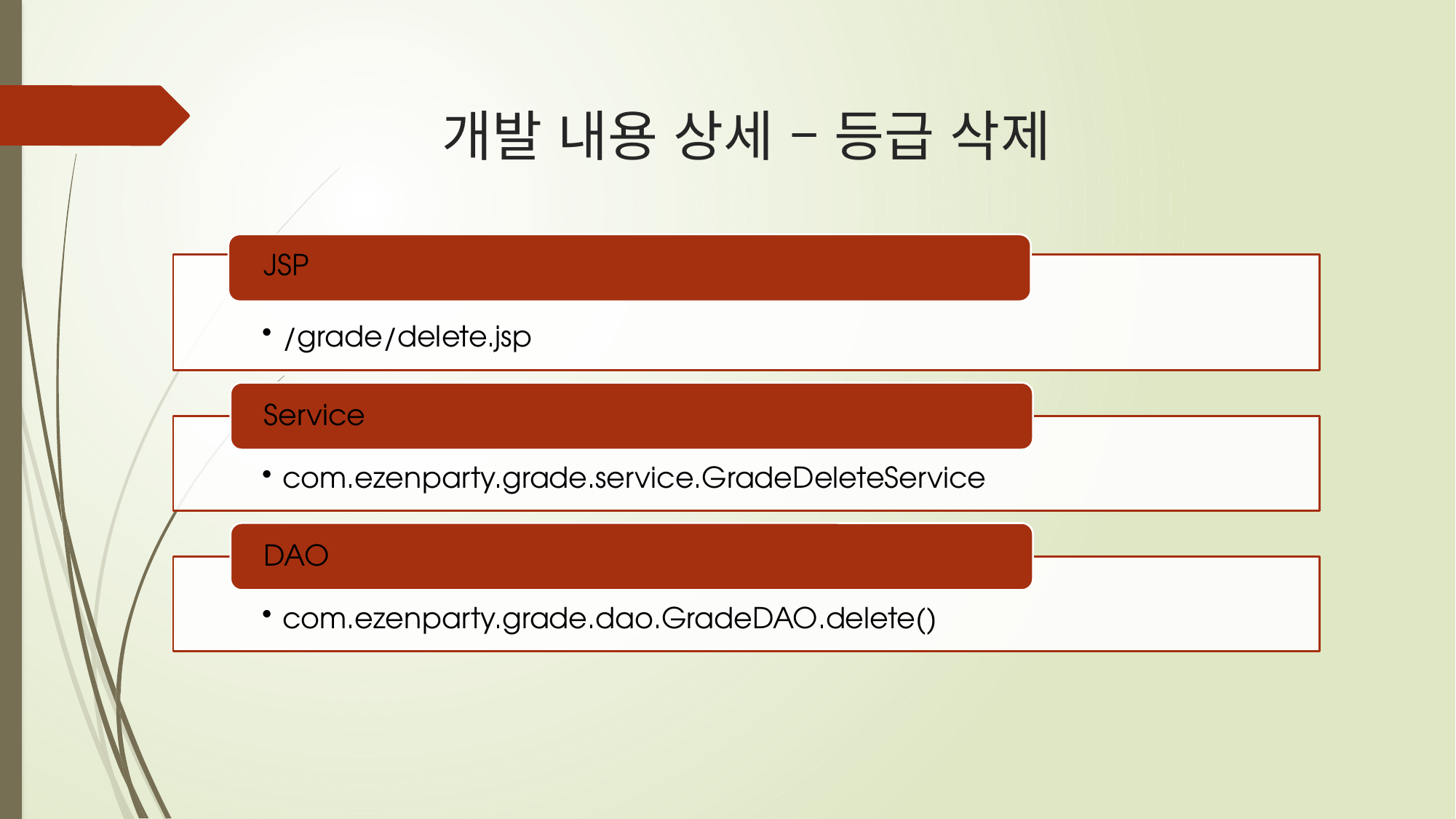

# 개발 내용 상세 – 등급 삭제

JSP

/grade/delete.jsp

Service

com.ezenparty.grade.service.GradeDeleteService

DAO

com.ezenparty.grade.dao.GradeDAO.delete()